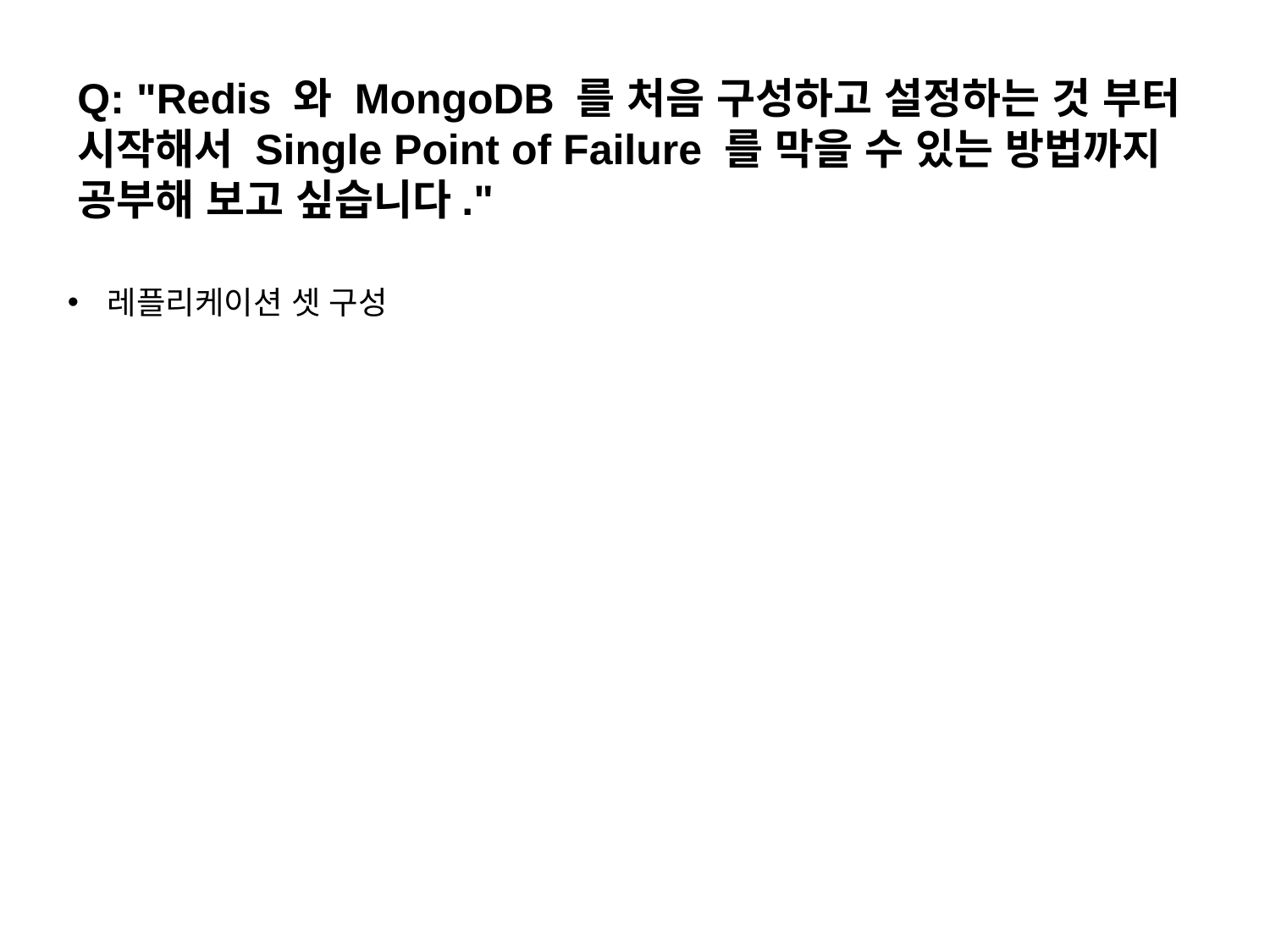

Q: "Redis 와 MongoDB 를 처음 구성하고 설정하는 것 부터 시작해서 Single Point of Failure 를 막을 수 있는 방법까지 공부해 보고 싶습니다."
레플리케이션 셋 구성